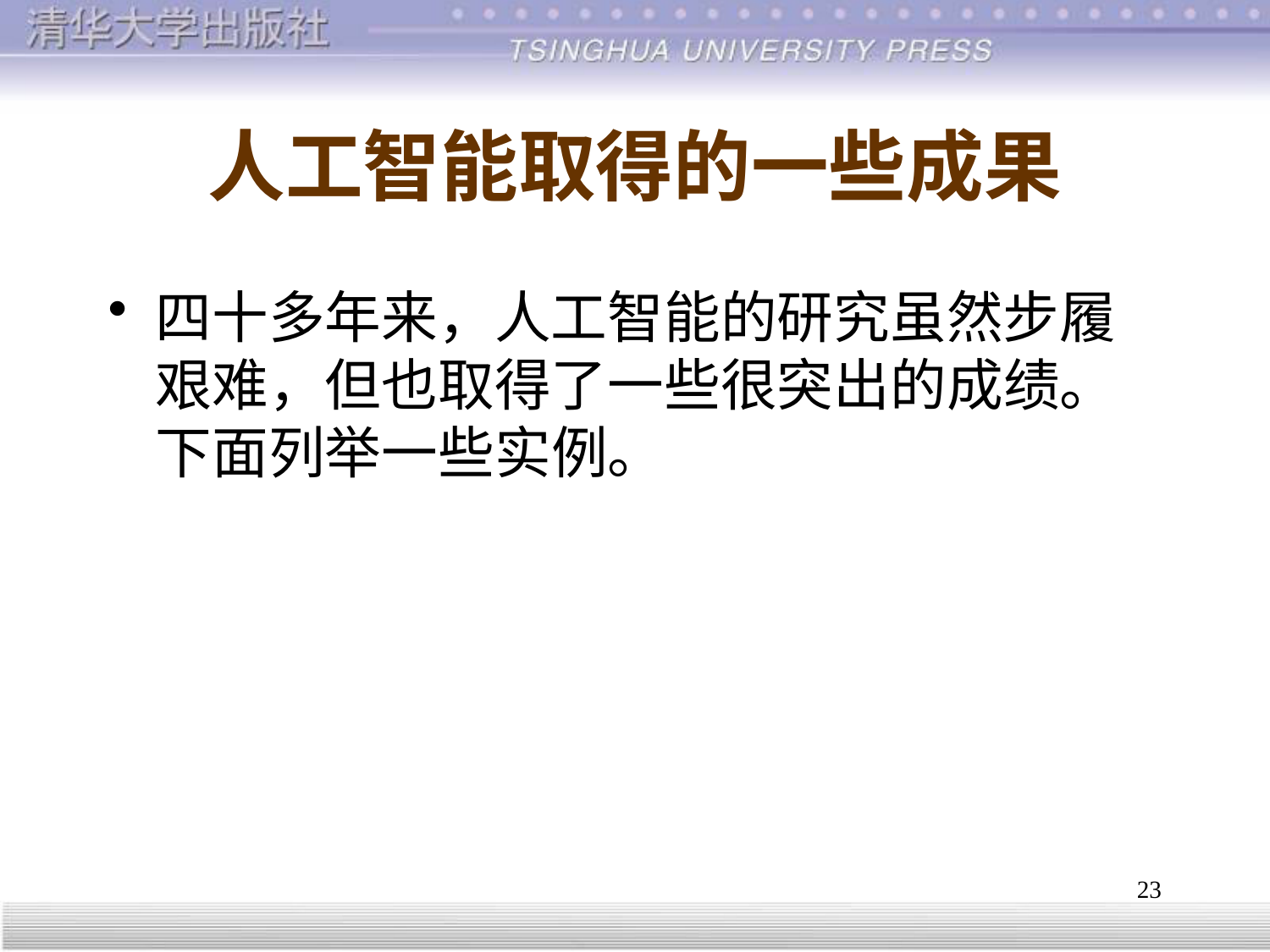

# 人工智能取得的一些成果
四十多年来，人工智能的研究虽然步履艰难，但也取得了一些很突出的成绩。下面列举一些实例。
23